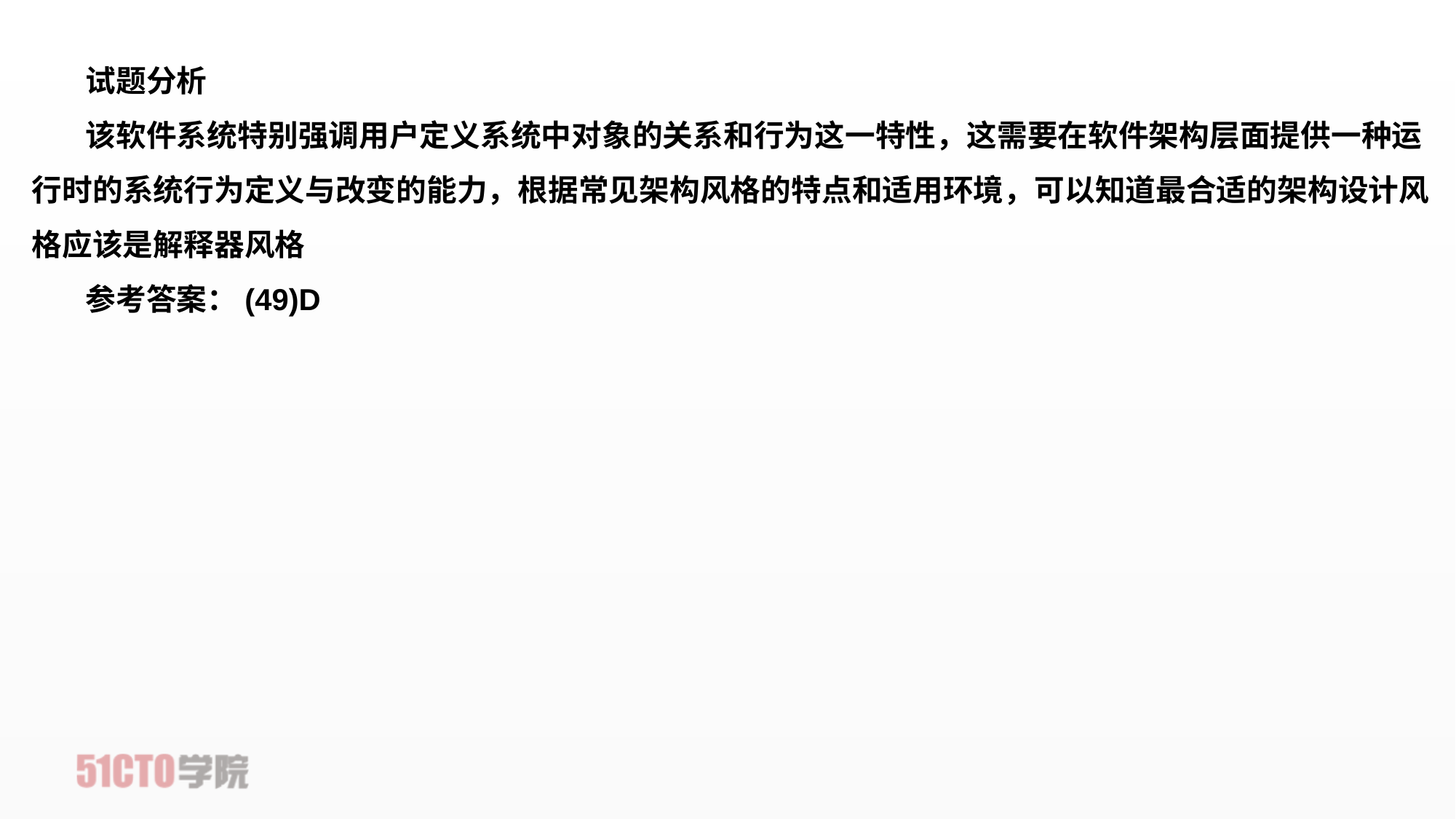

试题分析
该软件系统特别强调用户定义系统中对象的关系和行为这一特性，这需要在软件架构层面提供一种运行时的系统行为定义与改变的能力，根据常见架构风格的特点和适用环境，可以知道最合适的架构设计风格应该是解释器风格
参考答案：(49)D